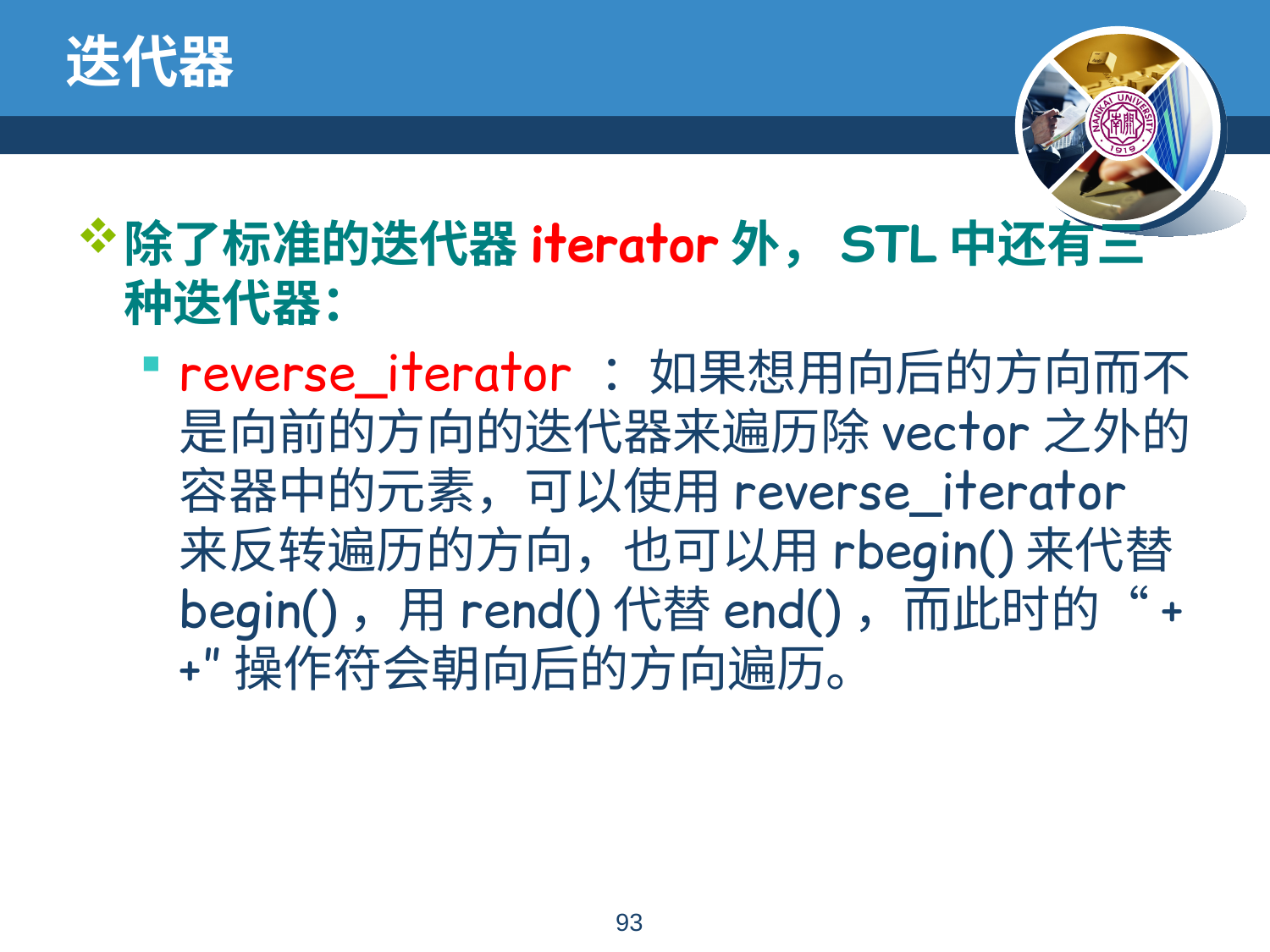

# 迭代器
除了标准的迭代器iterator外，STL中还有三种迭代器：
reverse_iterator ：如果想用向后的方向而不是向前的方向的迭代器来遍历除vector之外的容器中的元素，可以使用reverse_iterator 来反转遍历的方向，也可以用rbegin()来代替begin()，用rend()代替end()，而此时的“++”操作符会朝向后的方向遍历。
93